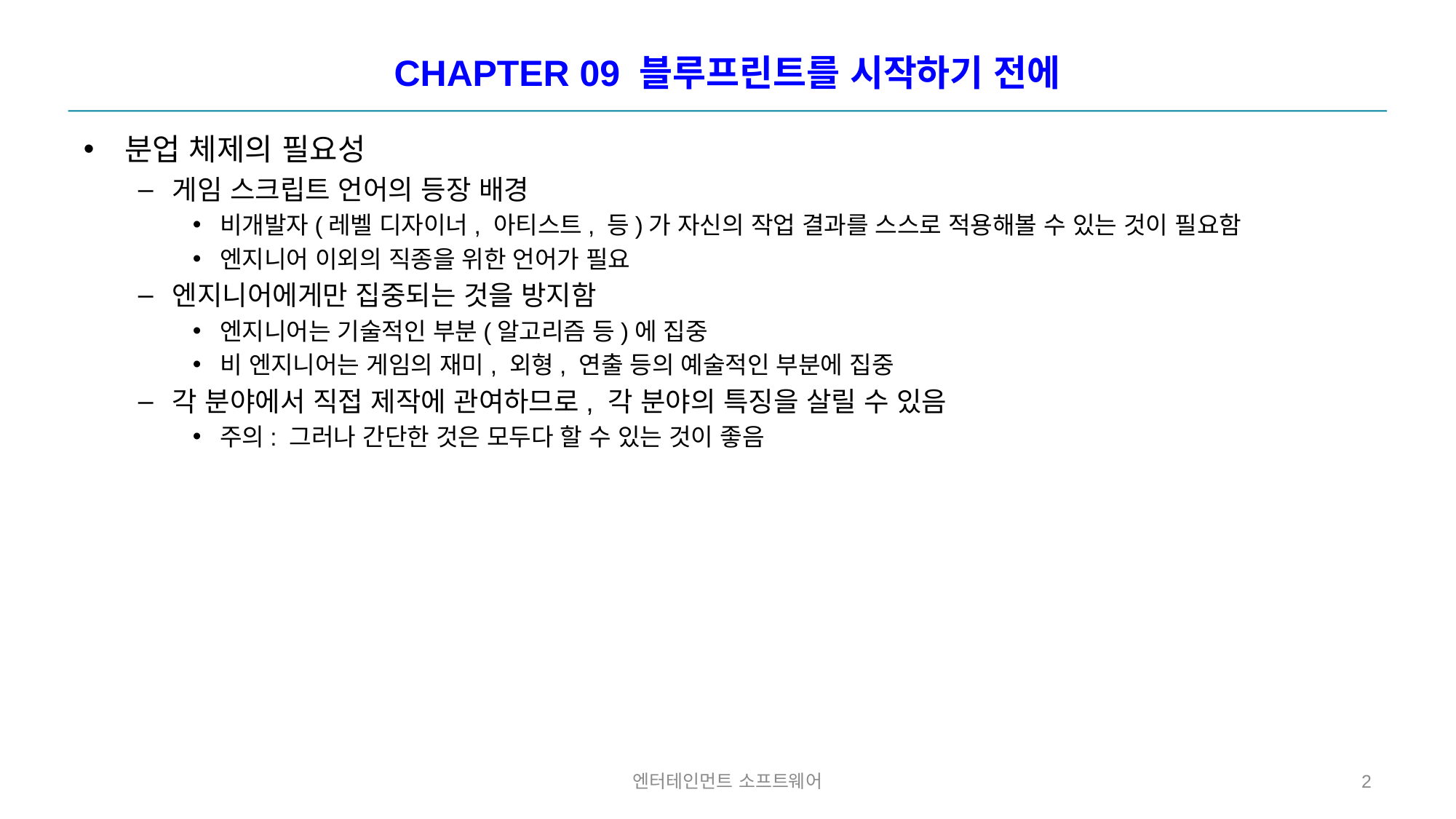

# CHAPTER 09 블루프린트를 시작하기 전에
분업 체제의 필요성
게임 스크립트 언어의 등장 배경
비개발자(레벨 디자이너, 아티스트, 등)가 자신의 작업 결과를 스스로 적용해볼 수 있는 것이 필요함
엔지니어 이외의 직종을 위한 언어가 필요
엔지니어에게만 집중되는 것을 방지함
엔지니어는 기술적인 부분(알고리즘 등)에 집중
비 엔지니어는 게임의 재미, 외형, 연출 등의 예술적인 부분에 집중
각 분야에서 직접 제작에 관여하므로, 각 분야의 특징을 살릴 수 있음
주의: 그러나 간단한 것은 모두다 할 수 있는 것이 좋음

엔터테인먼트 소프트웨어
2